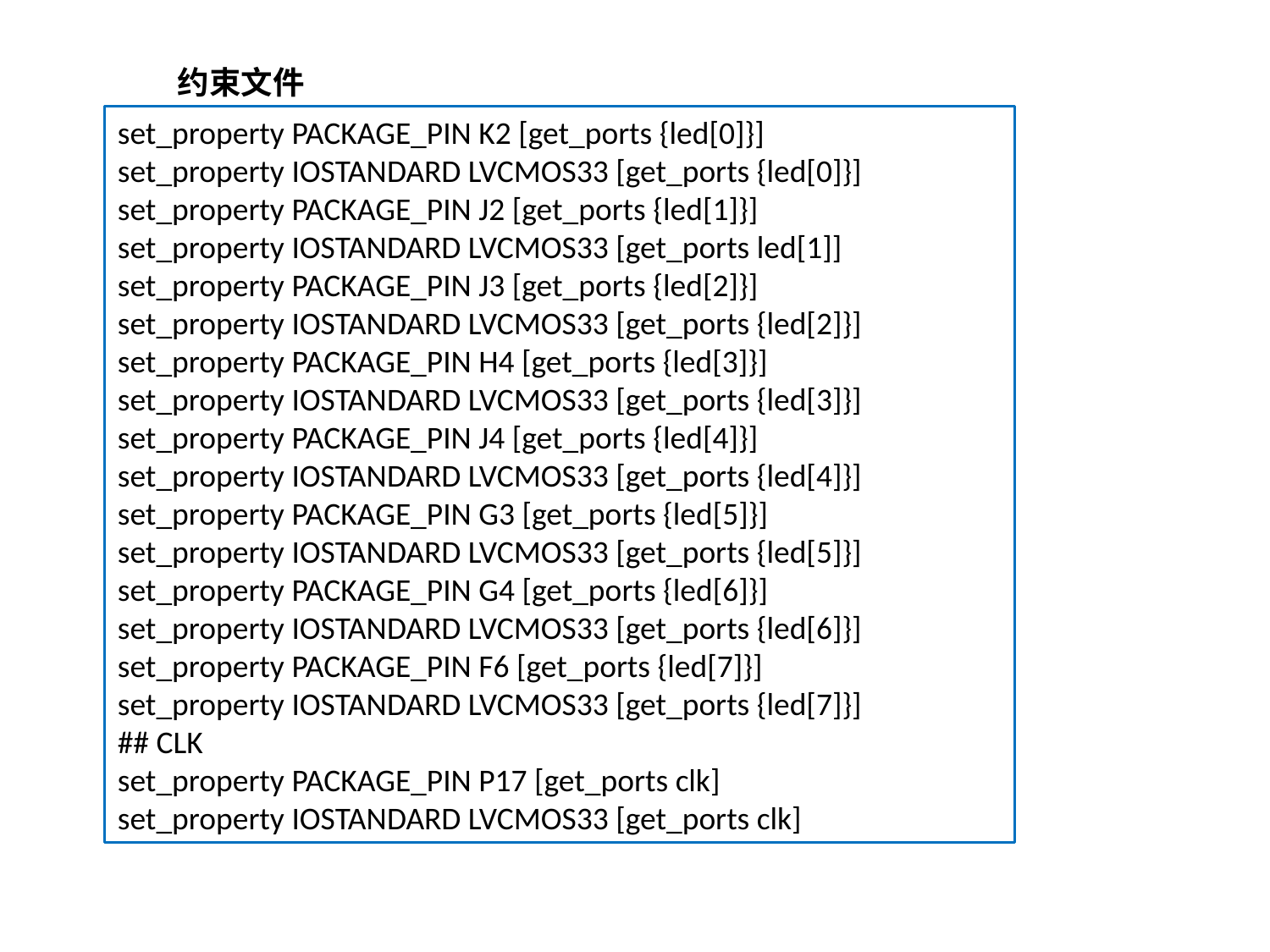

约束文件
set_property PACKAGE_PIN K2 [get_ports {led[0]}]
set_property IOSTANDARD LVCMOS33 [get_ports {led[0]}]
set_property PACKAGE_PIN J2 [get_ports {led[1]}]
set_property IOSTANDARD LVCMOS33 [get_ports led[1]]
set_property PACKAGE_PIN J3 [get_ports {led[2]}]
set_property IOSTANDARD LVCMOS33 [get_ports {led[2]}]
set_property PACKAGE_PIN H4 [get_ports {led[3]}]
set_property IOSTANDARD LVCMOS33 [get_ports {led[3]}]
set_property PACKAGE_PIN J4 [get_ports {led[4]}]
set_property IOSTANDARD LVCMOS33 [get_ports {led[4]}]
set_property PACKAGE_PIN G3 [get_ports {led[5]}]
set_property IOSTANDARD LVCMOS33 [get_ports {led[5]}]
set_property PACKAGE_PIN G4 [get_ports {led[6]}]
set_property IOSTANDARD LVCMOS33 [get_ports {led[6]}]
set_property PACKAGE_PIN F6 [get_ports {led[7]}]
set_property IOSTANDARD LVCMOS33 [get_ports {led[7]}]
## CLK
set_property PACKAGE_PIN P17 [get_ports clk]
set_property IOSTANDARD LVCMOS33 [get_ports clk]